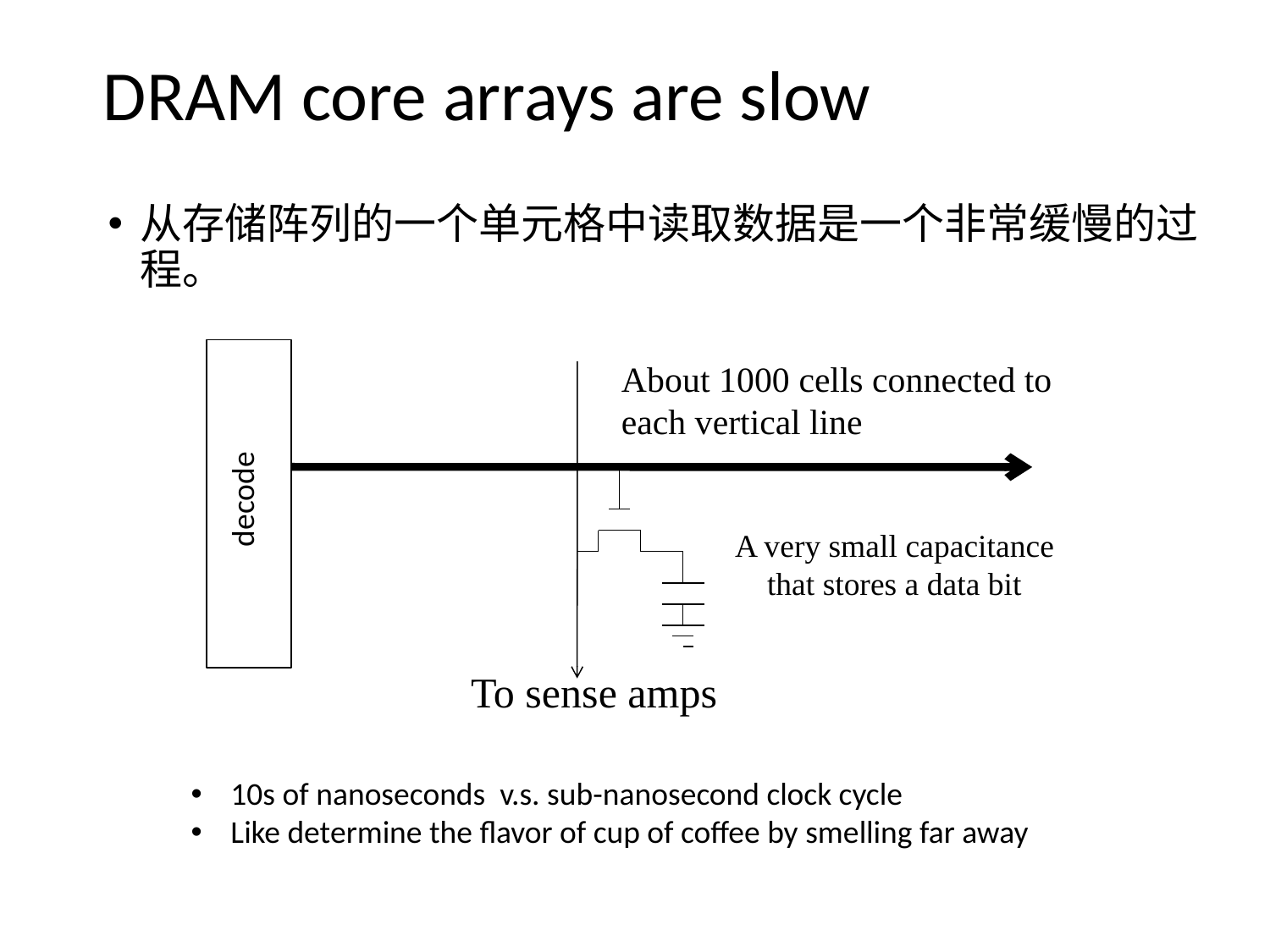

# DRAM core arrays are slow
从存储阵列的一个单元格中读取数据是一个非常缓慢的过程。

About 1000 cells connected to each vertical line
decode
A very small capacitance that stores a data bit
To sense amps
10s of nanoseconds  v.s. sub-nanosecond clock cycle
Like determine the flavor of cup of coffee by smelling far away